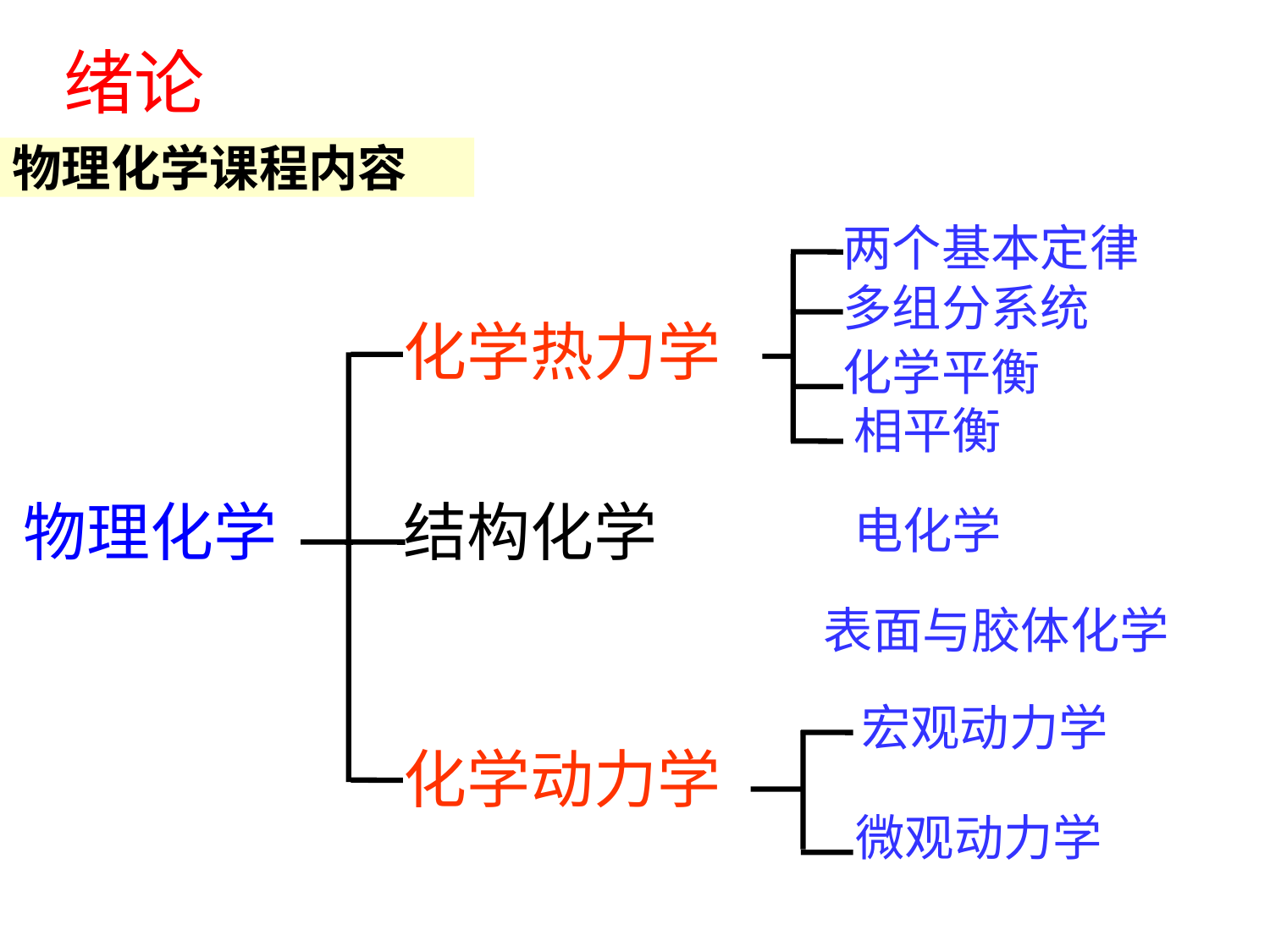

# 绪论
物理化学课程内容
两个基本定律

多组分系统
化学热力学

化学平衡

相平衡

物理化学
结构化学
电化学

表面与胶体化学
宏观动力学

化学动力学

微观动力学